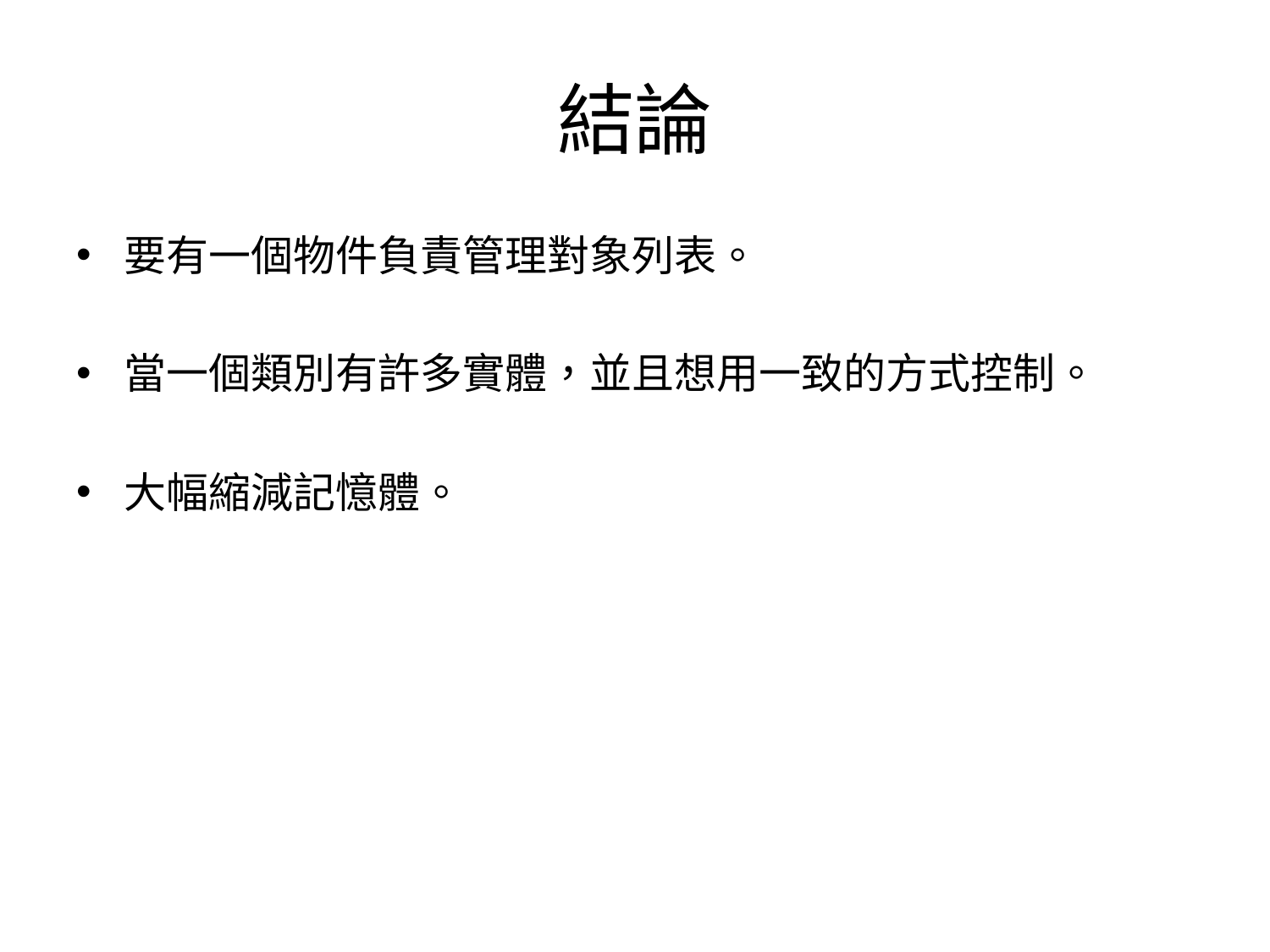

# 結論
要有一個物件負責管理對象列表。

當一個類別有許多實體，並且想用一致的方式控制。

大幅縮減記憶體。